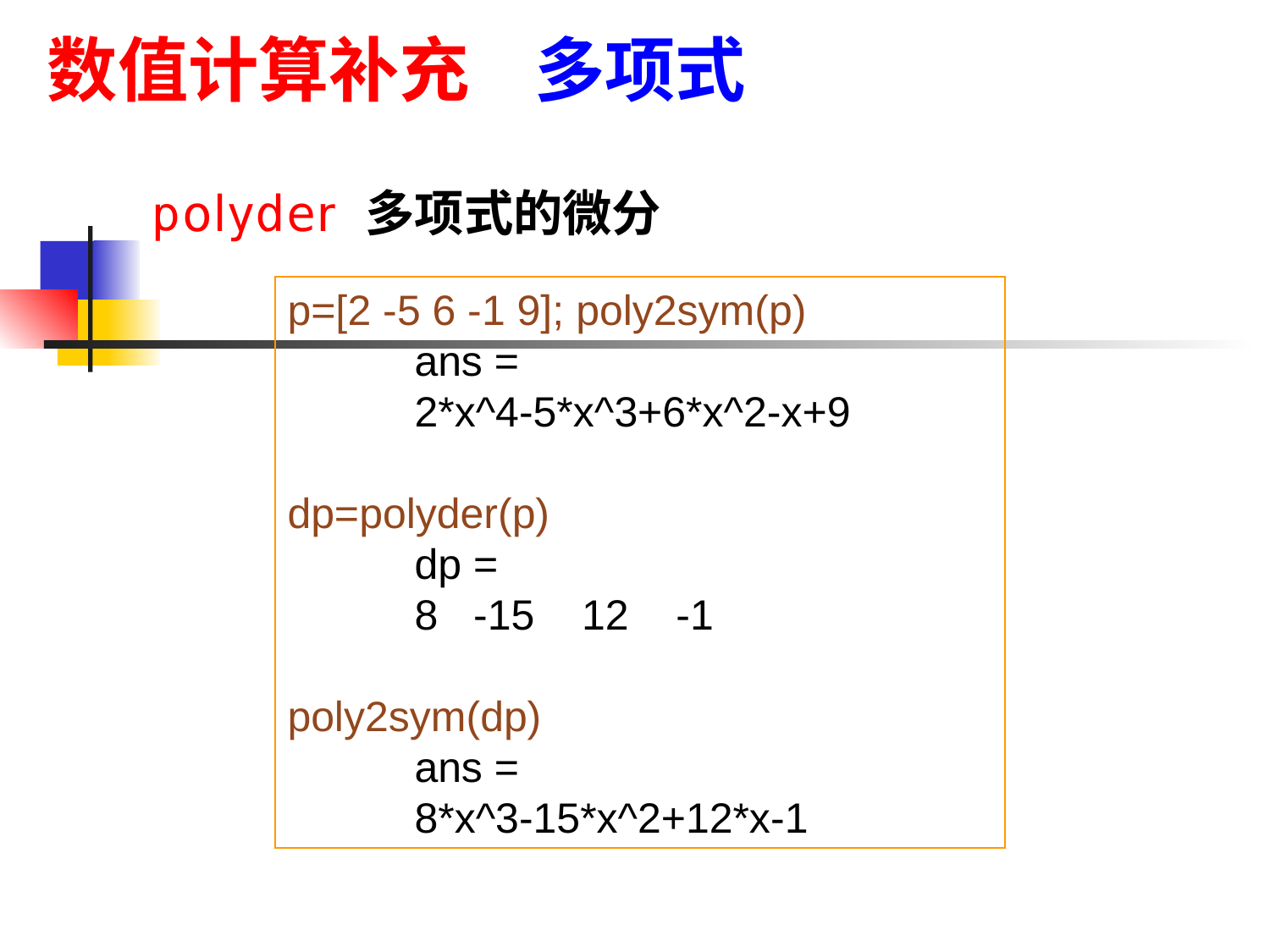

数值计算补充    多项式
polyder 多项式的微分
p=[2 -5 6 -1 9]; poly2sym(p)
	ans =
	2*x^4-5*x^3+6*x^2-x+9

dp=polyder(p)
	dp =
	8   -15    12    -1

poly2sym(dp)
	ans =
	8*x^3-15*x^2+12*x-1
21